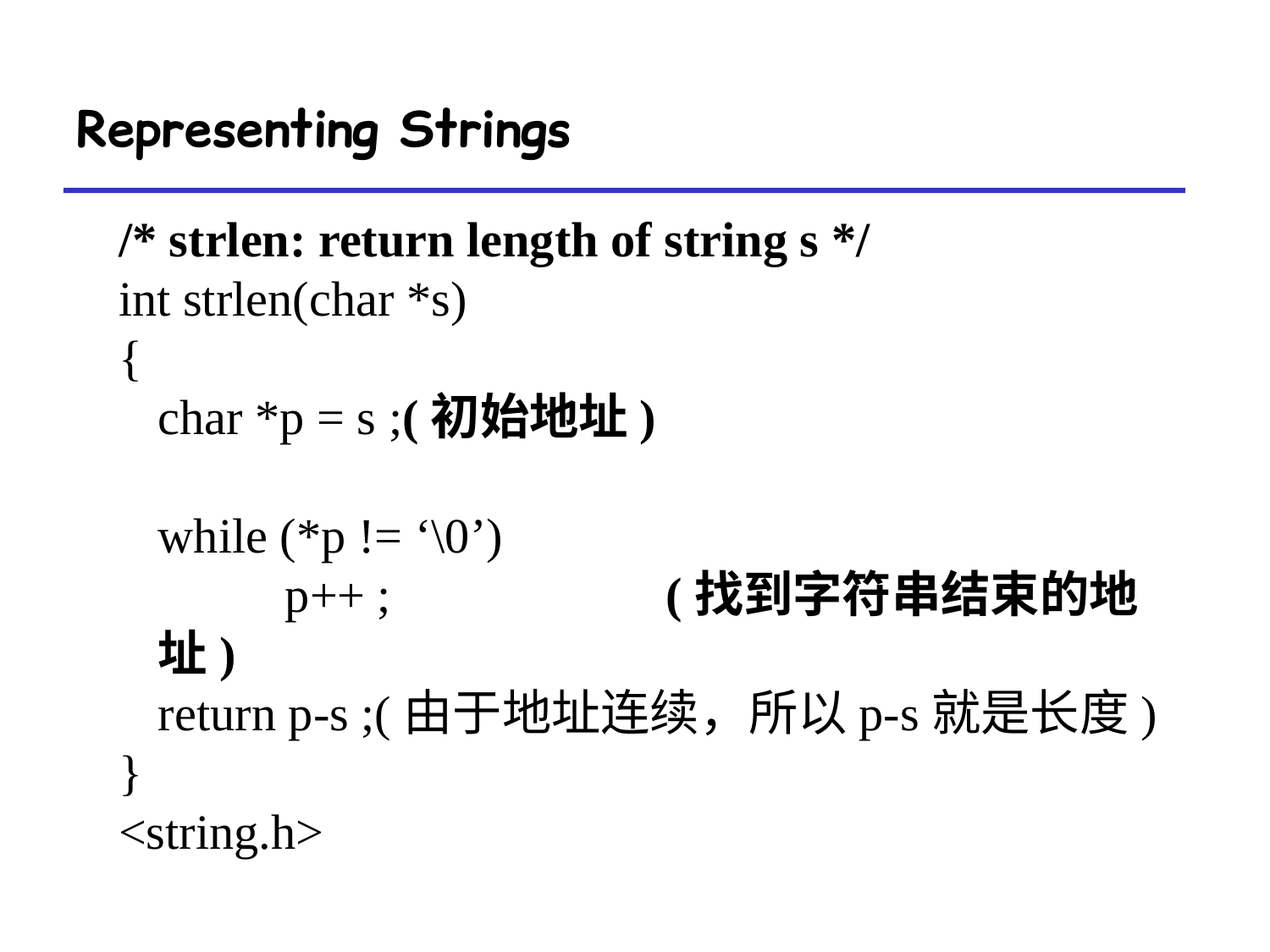

# Representing Strings
/* strlen: return length of string s */
int strlen(char *s)
{
	char *p = s ;(初始地址)

	while (*p != ‘\0’)
		p++ ;			(找到字符串结束的地址)
	return p-s ;(由于地址连续，所以p-s就是长度)
}
<string.h>
69